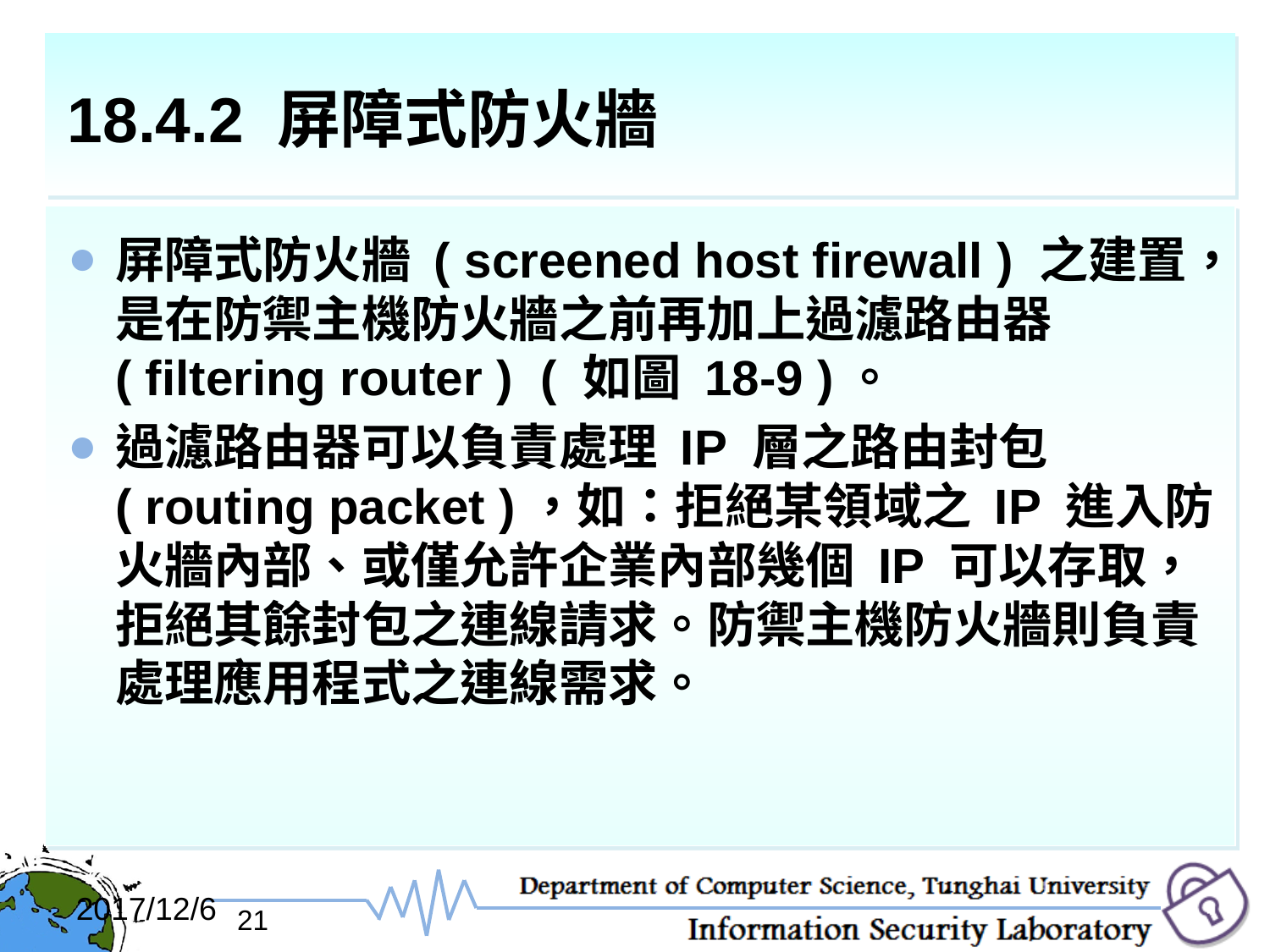

# 18.4.2 屏障式防火牆
屏障式防火牆 ( screened host firewall ) 之建置，是在防禦主機防火牆之前再加上過濾路由器 ( filtering router )  ( 如圖 18-9 )。
過濾路由器可以負責處理 IP 層之路由封包 ( routing packet )，如：拒絕某領域之 IP 進入防火牆內部、或僅允許企業內部幾個 IP 可以存取，拒絕其餘封包之連線請求。防禦主機防火牆則負責處理應用程式之連線需求。
2017/12/6
21